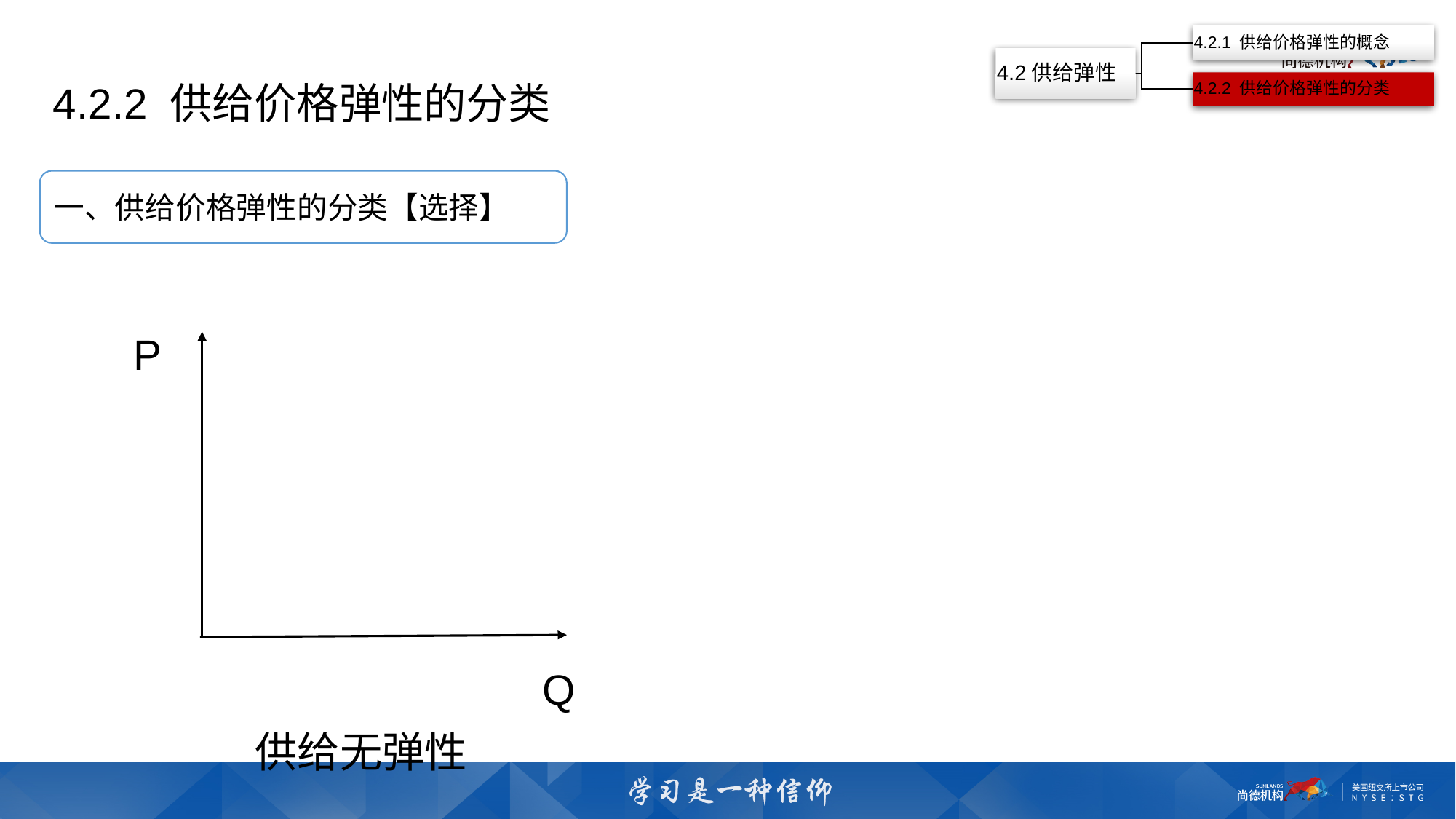

4.2供给弹性
4.2.1 供给价格弹性的概念
4.2.2 供给价格弹性的分类
4.2.2 供给价格弹性的分类
一、供给价格弹性的分类【选择】
P
Q
供给无弹性